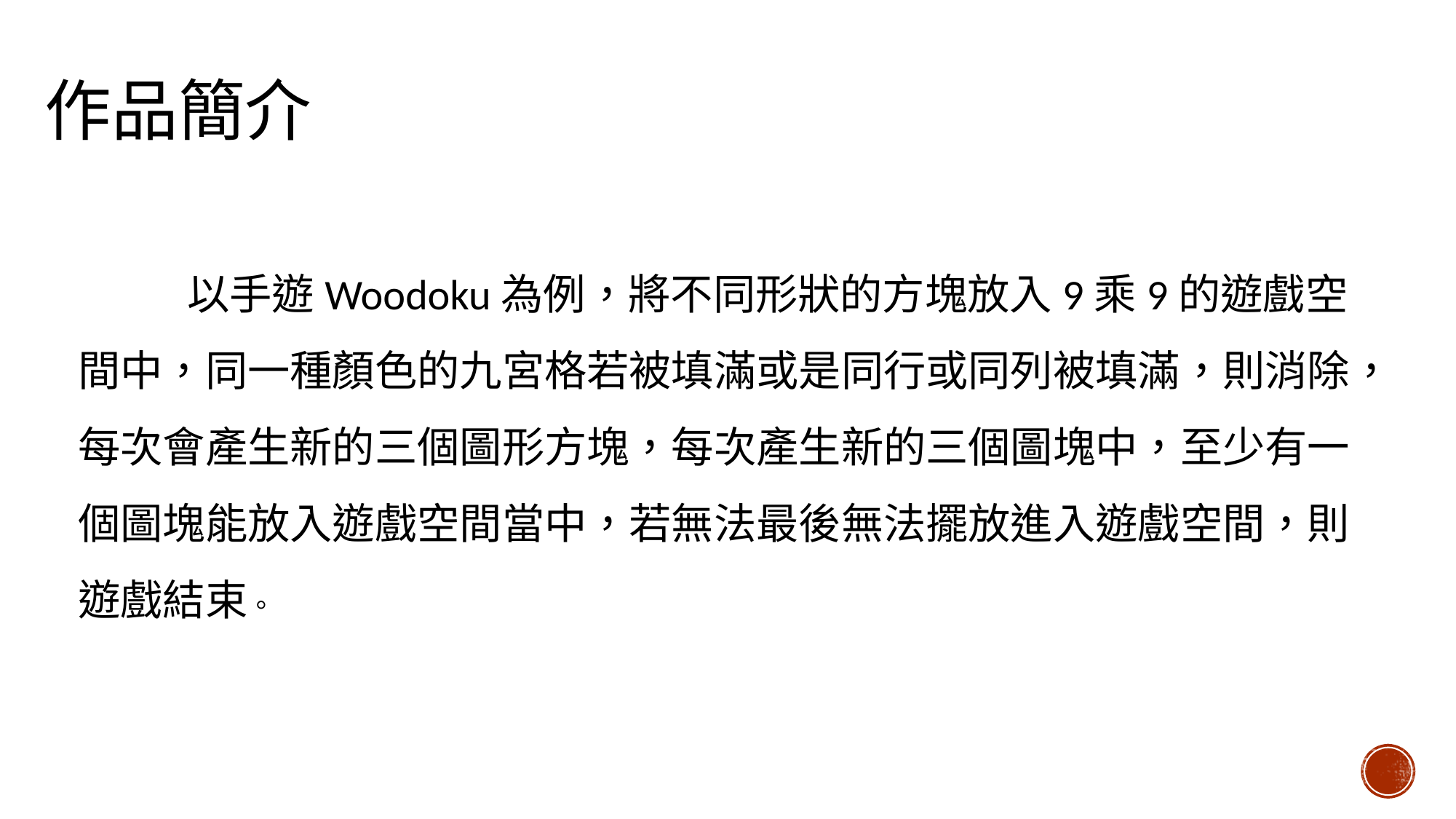

作品簡介
	以手遊Woodoku為例，將不同形狀的方塊放入9乘9的遊戲空間中，同一種顏色的九宮格若被填滿或是同行或同列被填滿，則消除，每次會產生新的三個圖形方塊，每次產生新的三個圖塊中，至少有一個圖塊能放入遊戲空間當中，若無法最後無法擺放進入遊戲空間，則遊戲結束。